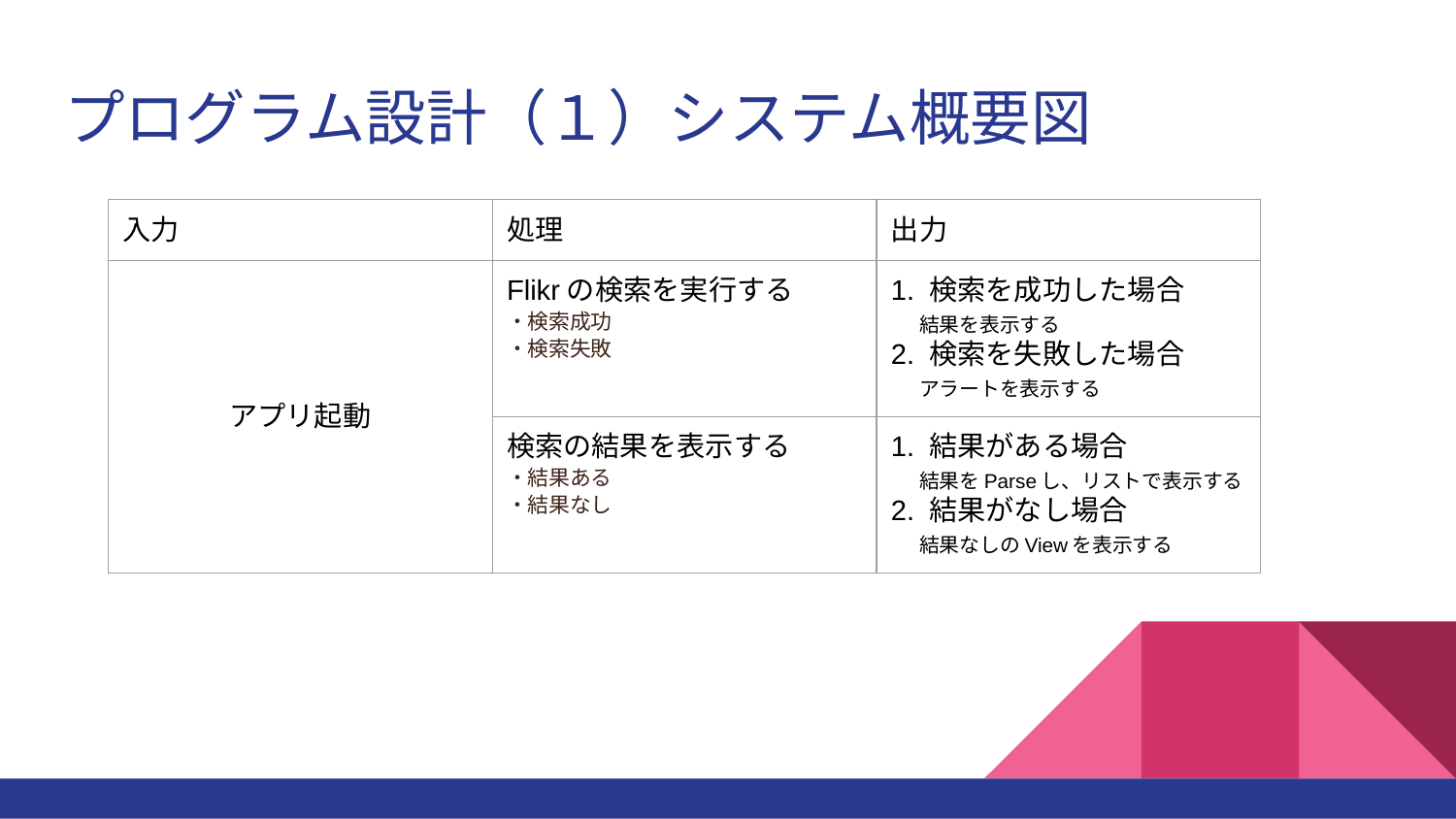

# プログラム設計（１）システム概要図
| 入力 | 処理 | 出力 |
| --- | --- | --- |
| アプリ起動 | Flikrの検索を実行する ・検索成功 ・検索失敗 | 1. 検索を成功した場合 　結果を表示する 2. 検索を失敗した場合 　アラートを表示する |
|  | 検索の結果を表示する ・結果ある ・結果なし | 1. 結果がある場合 　結果をParseし、リストで表示する 2. 結果がなし場合 　結果なしのViewを表示する |